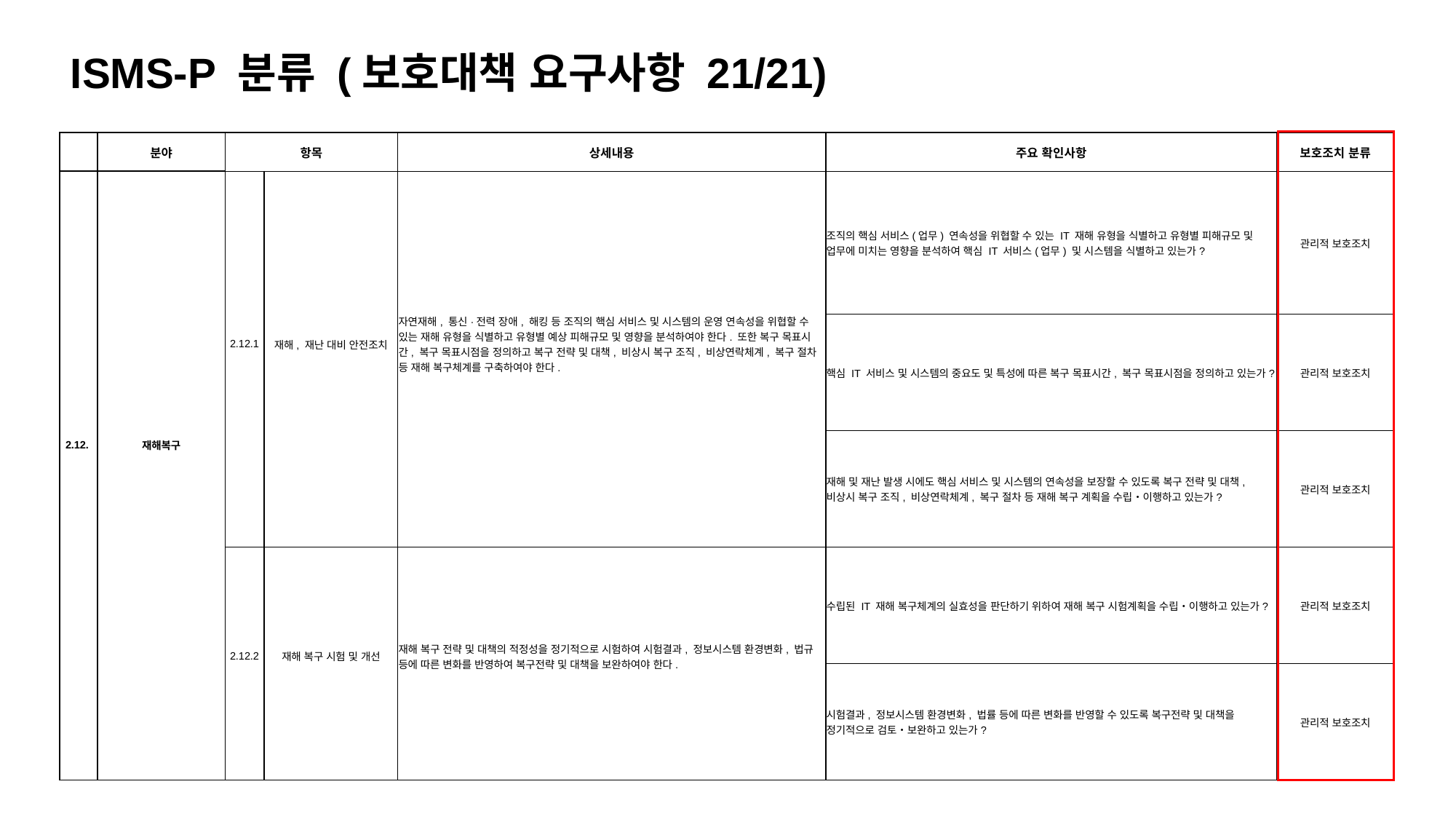

ISMS-P 분류 (보호대책 요구사항 21/21)

|  | 분야 | 항목 |  | 상세내용 | 주요 확인사항 | 보호조치 분류 |
| --- | --- | --- | --- | --- | --- | --- |
| 2.12. | 재해복구 | 2.12.1 | 재해, 재난 대비 안전조치 | 자연재해, 통신·전력 장애, 해킹 등 조직의 핵심 서비스 및 시스템의 운영 연속성을 위협할 수 있는 재해 유형을 식별하고 유형별 예상 피해규모 및 영향을 분석하여야 한다. 또한 복구 목표시간, 복구 목표시점을 정의하고 복구 전략 및 대책, 비상시 복구 조직, 비상연락체계, 복구 절차 등 재해 복구체계를 구축하여야 한다. | 조직의 핵심 서비스(업무) 연속성을 위협할 수 있는 IT 재해 유형을 식별하고 유형별 피해규모 및 업무에 미치는 영향을 분석하여 핵심 IT 서비스(업무) 및 시스템을 식별하고 있는가? | 관리적 보호조치 |
|  |  |  |  |  | 핵심 IT 서비스 및 시스템의 중요도 및 특성에 따른 복구 목표시간, 복구 목표시점을 정의하고 있는가? | 관리적 보호조치 |
|  |  |  |  |  | 재해 및 재난 발생 시에도 핵심 서비스 및 시스템의 연속성을 보장할 수 있도록 복구 전략 및 대책, 비상시 복구 조직, 비상연락체계, 복구 절차 등 재해 복구 계획을 수립‧이행하고 있는가? | 관리적 보호조치 |
|  |  | 2.12.2 | 재해 복구 시험 및 개선 | 재해 복구 전략 및 대책의 적정성을 정기적으로 시험하여 시험결과, 정보시스템 환경변화, 법규 등에 따른 변화를 반영하여 복구전략 및 대책을 보완하여야 한다. | 수립된 IT 재해 복구체계의 실효성을 판단하기 위하여 재해 복구 시험계획을 수립‧이행하고 있는가? | 관리적 보호조치 |
|  |  |  |  |  | 시험결과, 정보시스템 환경변화, 법률 등에 따른 변화를 반영할 수 있도록 복구전략 및 대책을 정기적으로 검토‧보완하고 있는가? | 관리적 보호조치 |